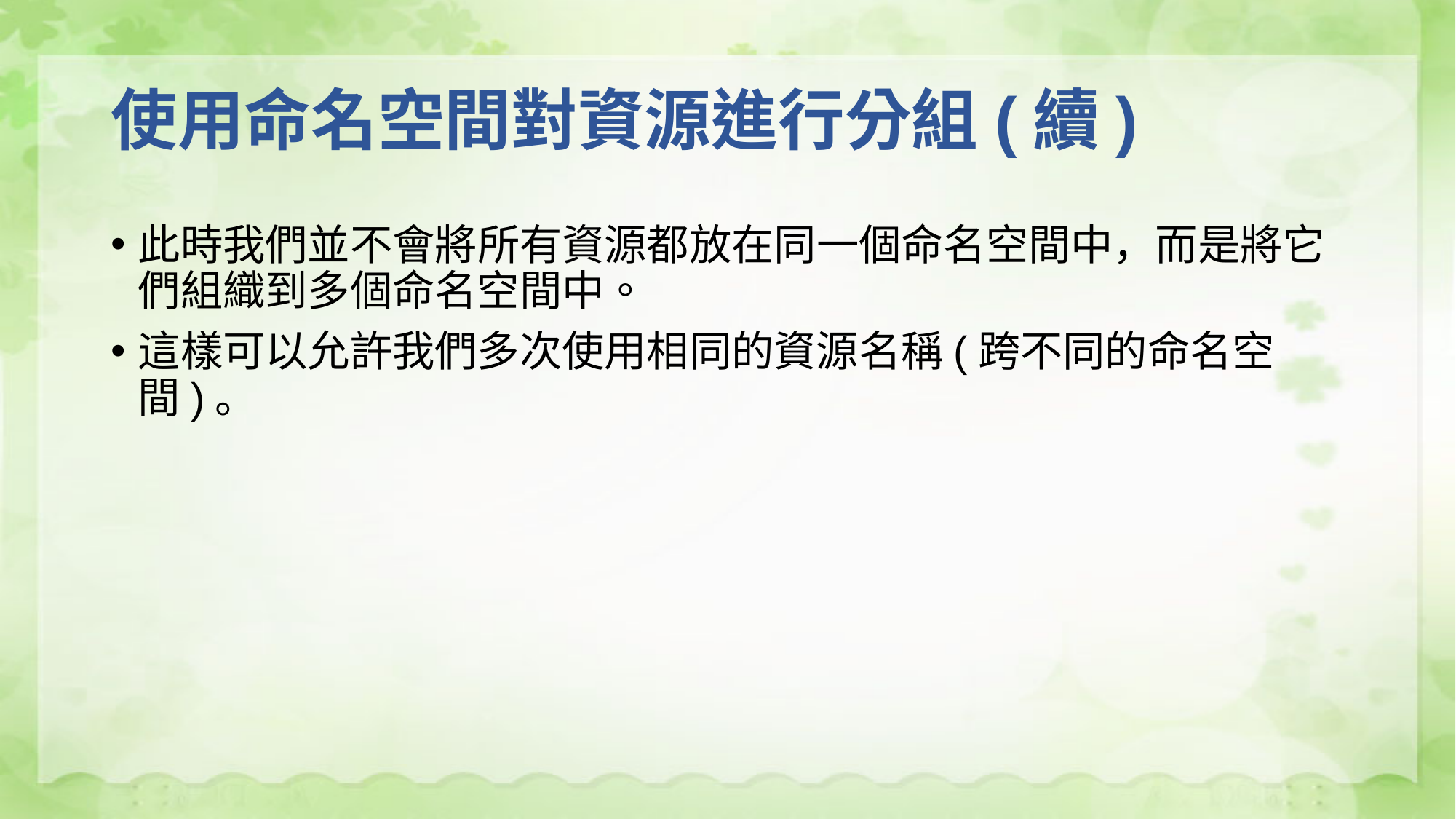

# 使用命名空間對資源進行分組(續)
此時我們並不會將所有資源都放在同一個命名空間中，而是將它們組織到多個命名空間中。
這樣可以允許我們多次使用相同的資源名稱(跨不同的命名空間)。